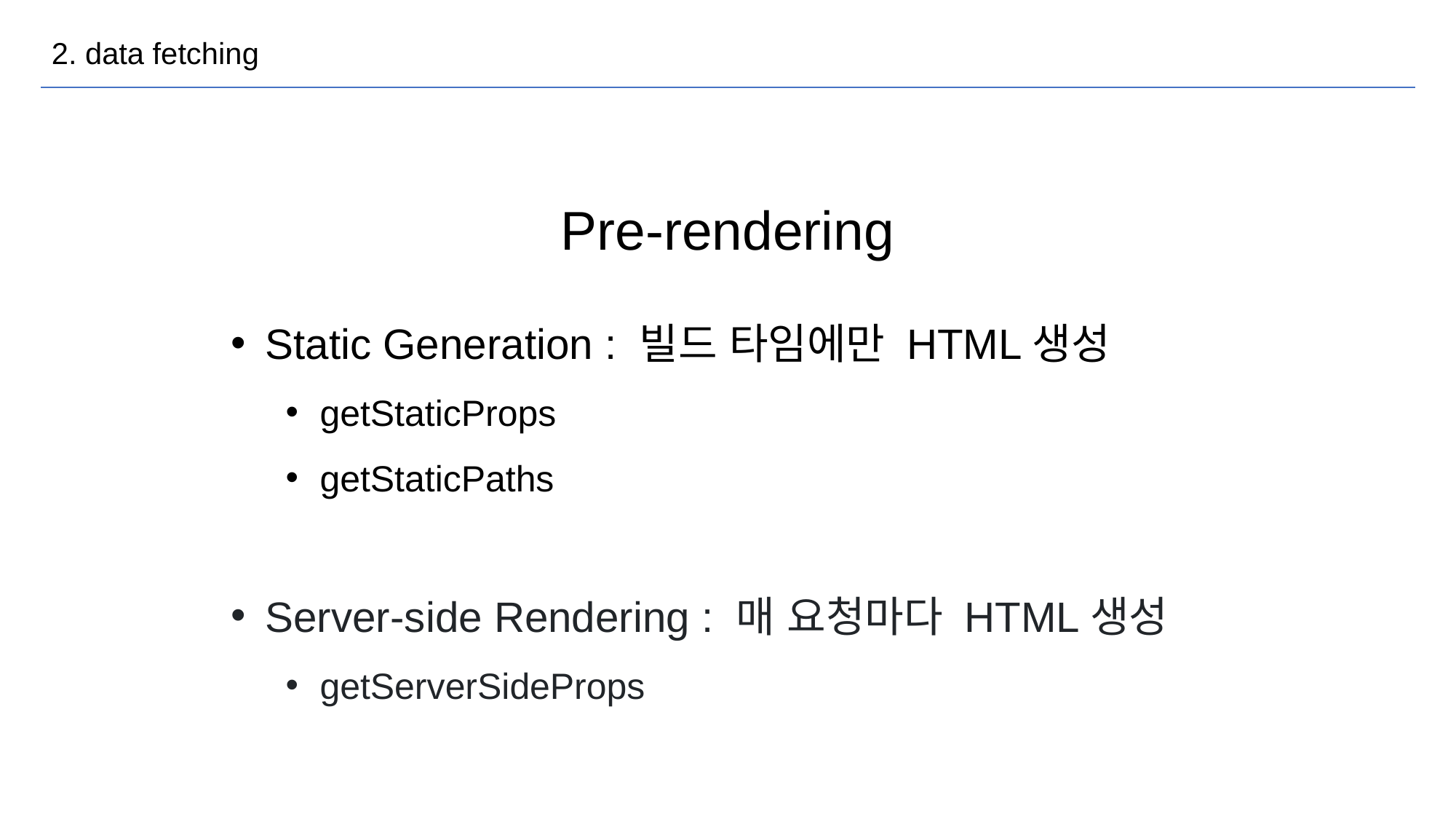

# 2. data fetching
Pre-rendering
Static Generation : 빌드 타임에만 HTML생성
getStaticProps
getStaticPaths

Server-side Rendering : 매 요청마다 HTML생성
getServerSideProps